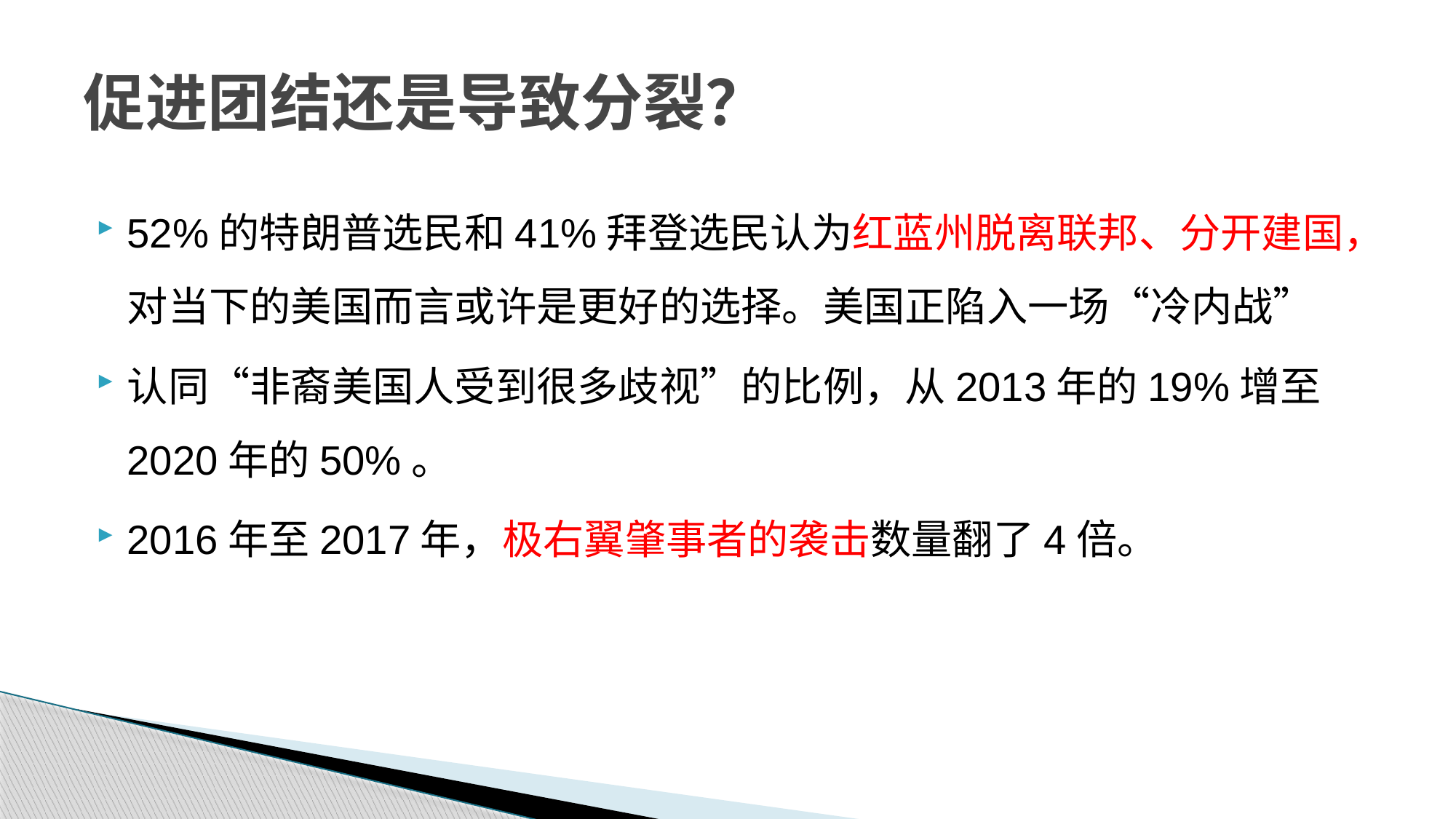

# 促进团结还是导致分裂？
52%的特朗普选民和41%拜登选民认为红蓝州脱离联邦、分开建国，对当下的美国而言或许是更好的选择。美国正陷入一场“冷内战”
认同“非裔美国人受到很多歧视”的比例，从2013年的19%增至2020年的50%。
2016年至2017年，极右翼肇事者的袭击数量翻了4倍。